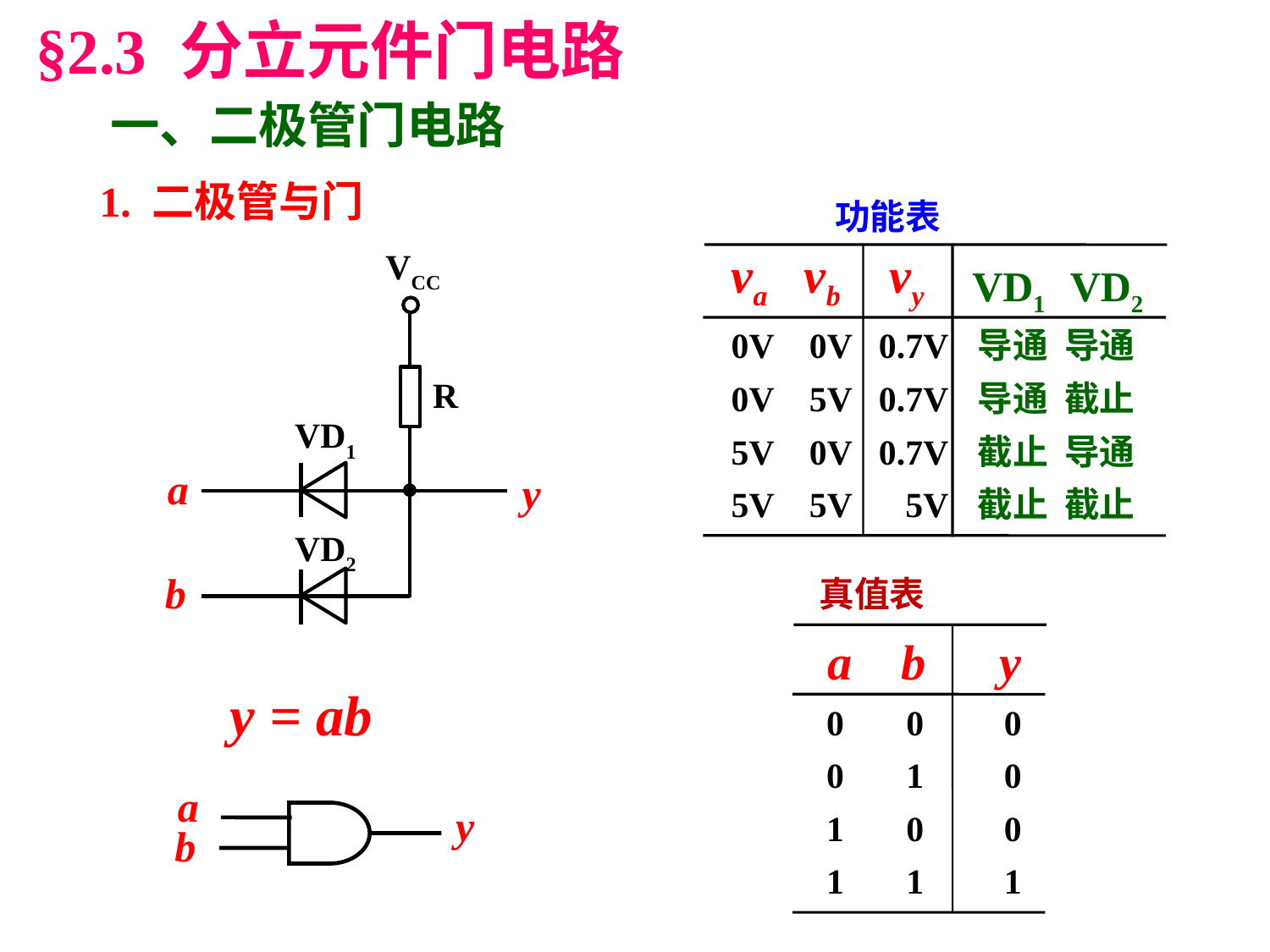

§2.3 分立元件门电路
一、二极管门电路
1. 二极管与门
功能表
va   vb    vy

VD1    VD2

0V    0V   0.7V
0V    5V   0.7V
5V    0V   0.7V
5V    5V      5V
导通  导通
导通  截止
截止  导通
截止  截止

VCC

R

VD1
a
y

VD2
b

真值表

a    b      y

0       0         0
0       1         0
1       0         0
1       1         1

y = ab
a
y

b